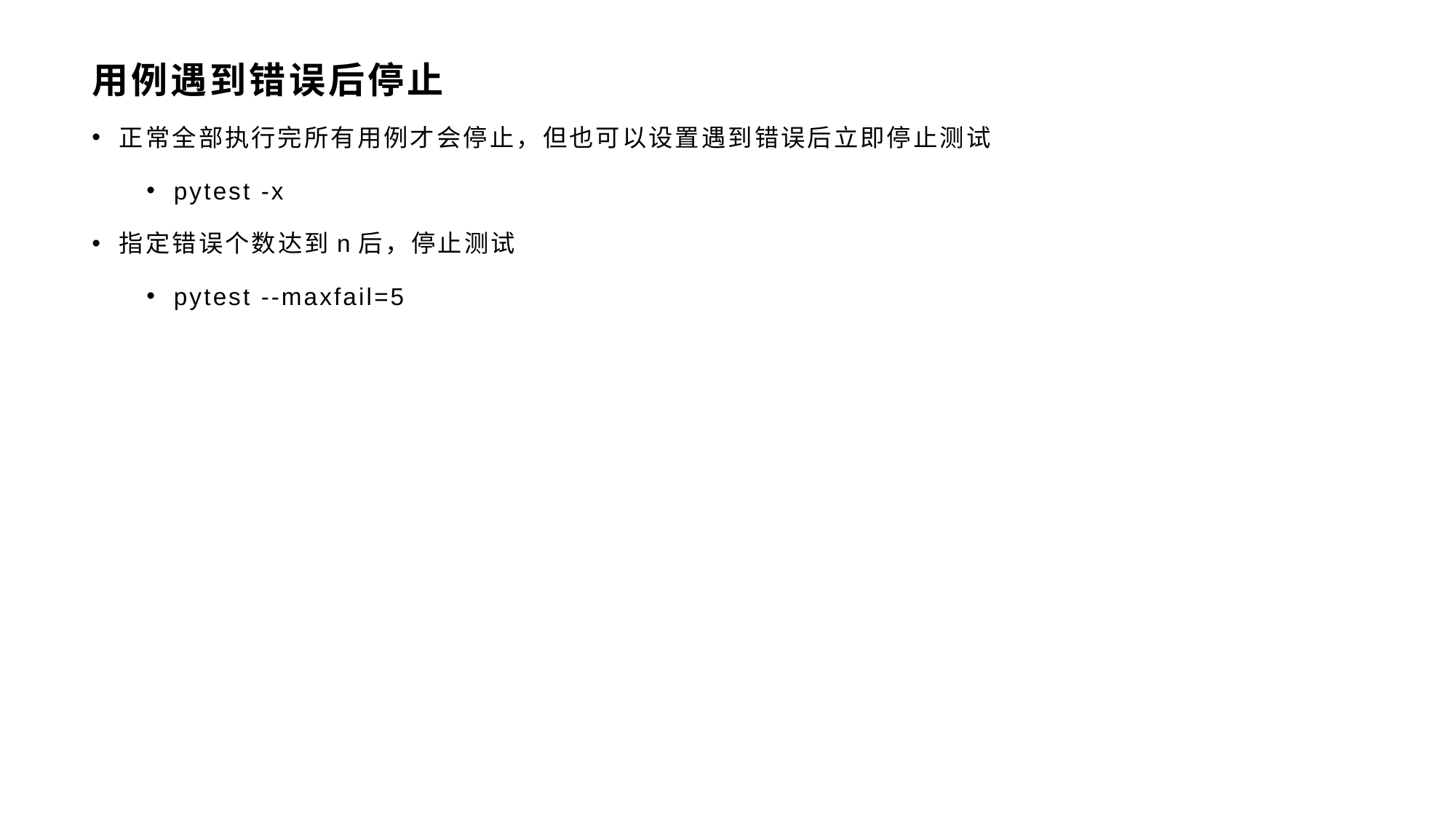

# 用例遇到错误后停止
正常全部执行完所有用例才会停止，但也可以设置遇到错误后立即停止测试
pytest -x
指定错误个数达到n后，停止测试
pytest --maxfail=5